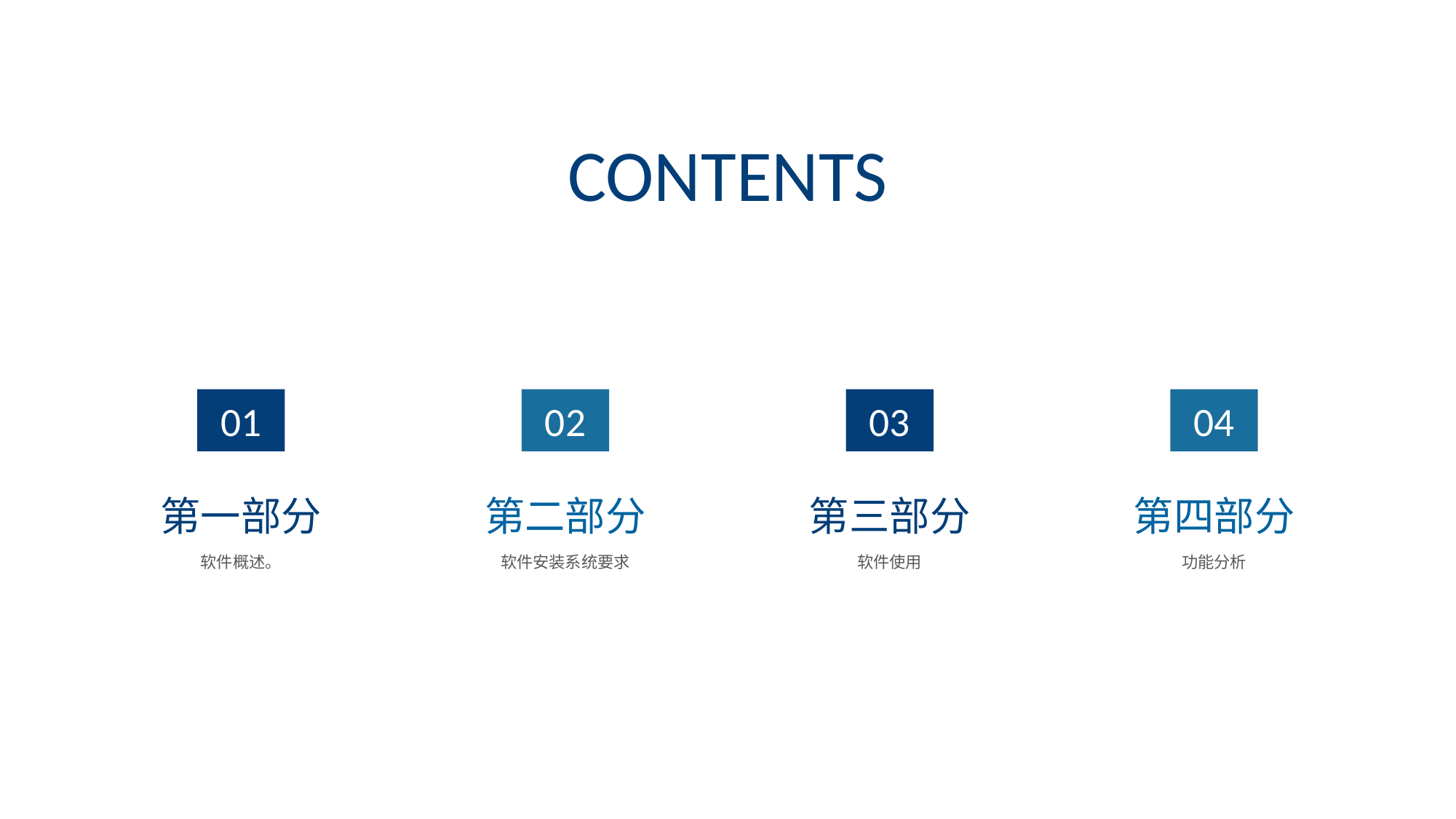

CONTENTS
01
02
03
04
第一部分
第二部分
第三部分
第四部分
软件概述。
软件安装系统要求
软件使用
功能分析